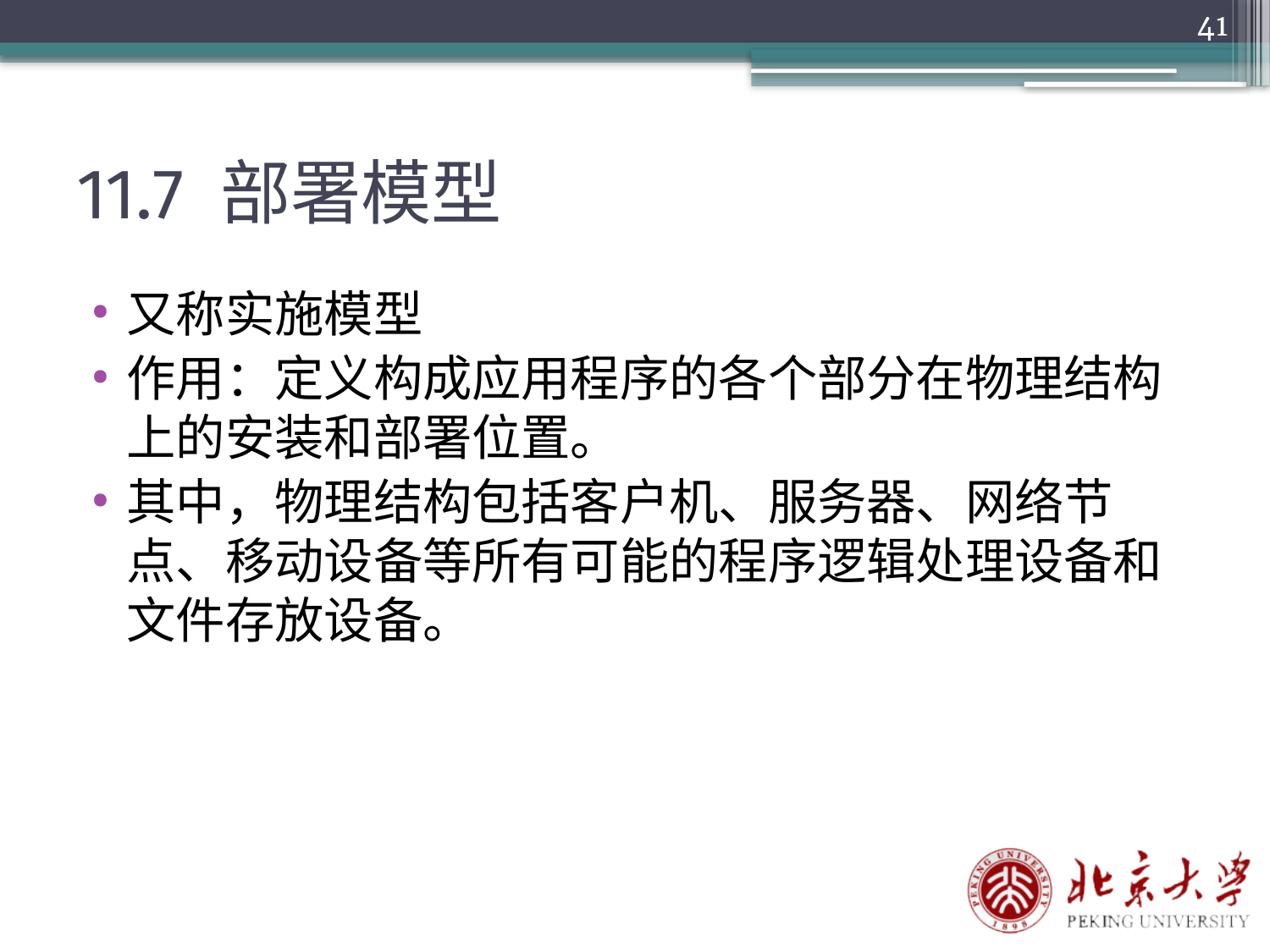

41
# 11.7 部署模型
又称实施模型
作用：定义构成应用程序的各个部分在物理结构上的安装和部署位置。
其中，物理结构包括客户机、服务器、网络节点、移动设备等所有可能的程序逻辑处理设备和文件存放设备。